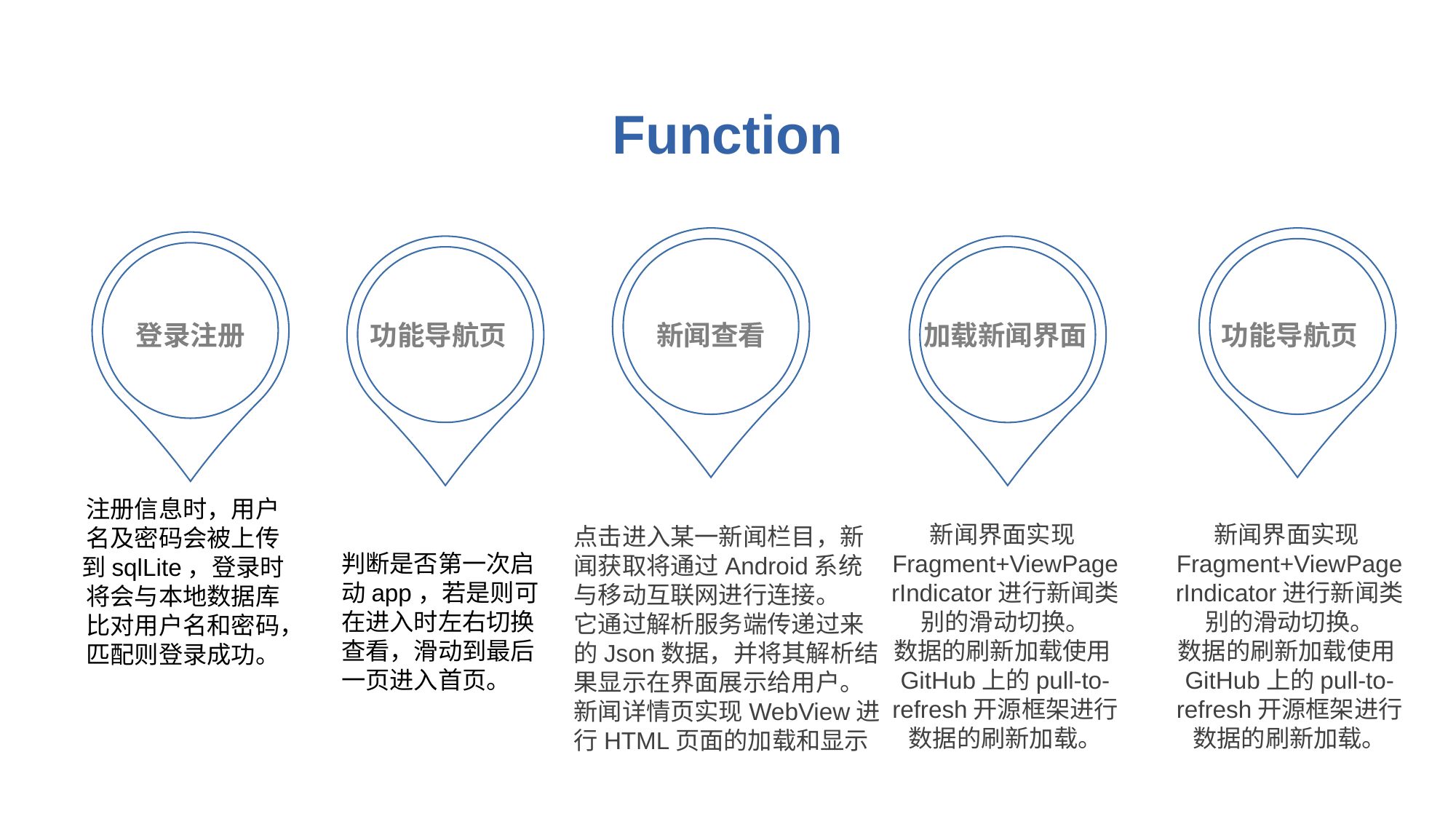

Function

新闻查看

功能导航页

功能导航页

加载新闻界面
登录注册
注册信息时，用户名及密码会被上传到sqlLite，登录时将会与本地数据库比对用户名和密码，匹配则登录成功。
新闻界面实现Fragment+ViewPagerIndicator进行新闻类别的滑动切换。
数据的刷新加载使用GitHub上的pull-to-refresh开源框架进行数据的刷新加载。
新闻界面实现Fragment+ViewPagerIndicator进行新闻类别的滑动切换。
数据的刷新加载使用GitHub上的pull-to-refresh开源框架进行数据的刷新加载。
点击进入某一新闻栏目，新闻获取将通过Android系统与移动互联网进行连接。
它通过解析服务端传递过来的Json数据，并将其解析结果显示在界面展示给用户。
新闻详情页实现WebView进行HTML页面的加载和显示
判断是否第一次启动app，若是则可在进入时左右切换查看，滑动到最后一页进入首页。